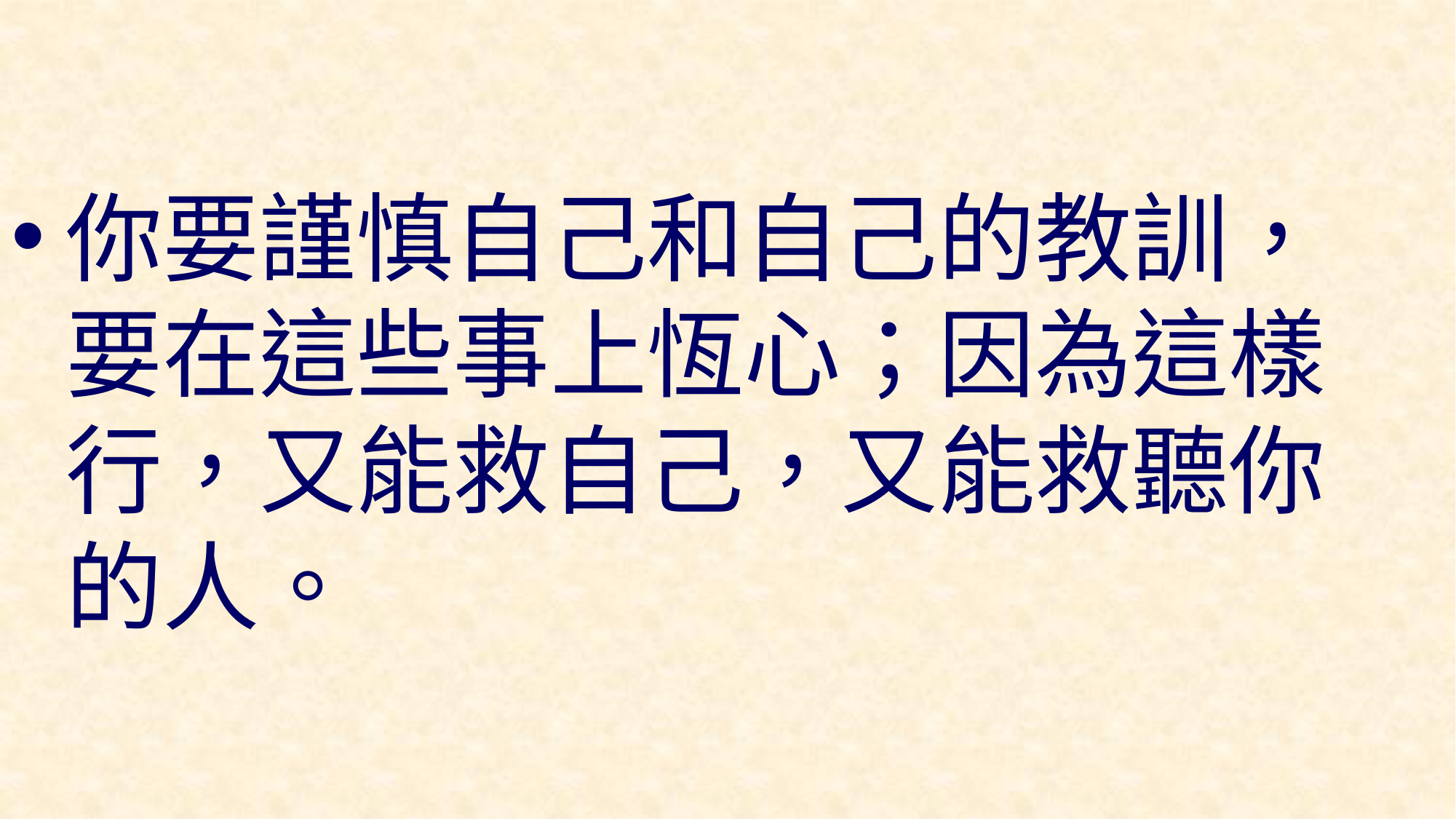

你要謹慎自己和自己的教訓，要在這些事上恆心；因為這樣行，又能救自己，又能救聽你的人。